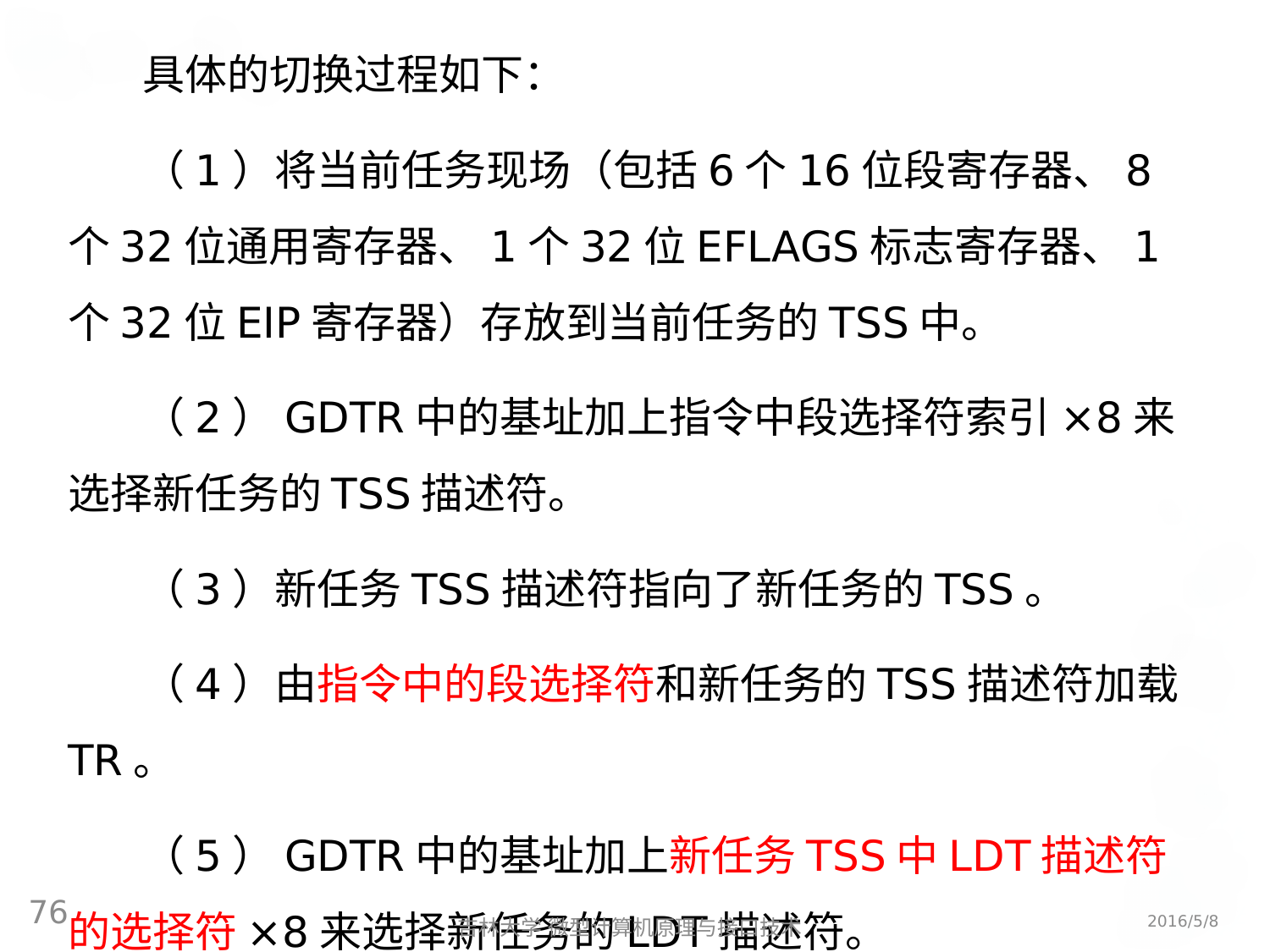

具体的切换过程如下：
（1）将当前任务现场（包括6个16位段寄存器、8个32位通用寄存器、1个32位EFLAGS标志寄存器、1个32位EIP寄存器）存放到当前任务的TSS中。
（2）GDTR中的基址加上指令中段选择符索引×8来选择新任务的TSS描述符。
（3）新任务TSS描述符指向了新任务的TSS。
（4）由指令中的段选择符和新任务的TSS描述符加载TR。
（5）GDTR中的基址加上新任务TSS中LDT描述符的选择符×8来选择新任务的LDT描述符。
76
2016/5/8
吉林大学 微型计算机原理与接口技术